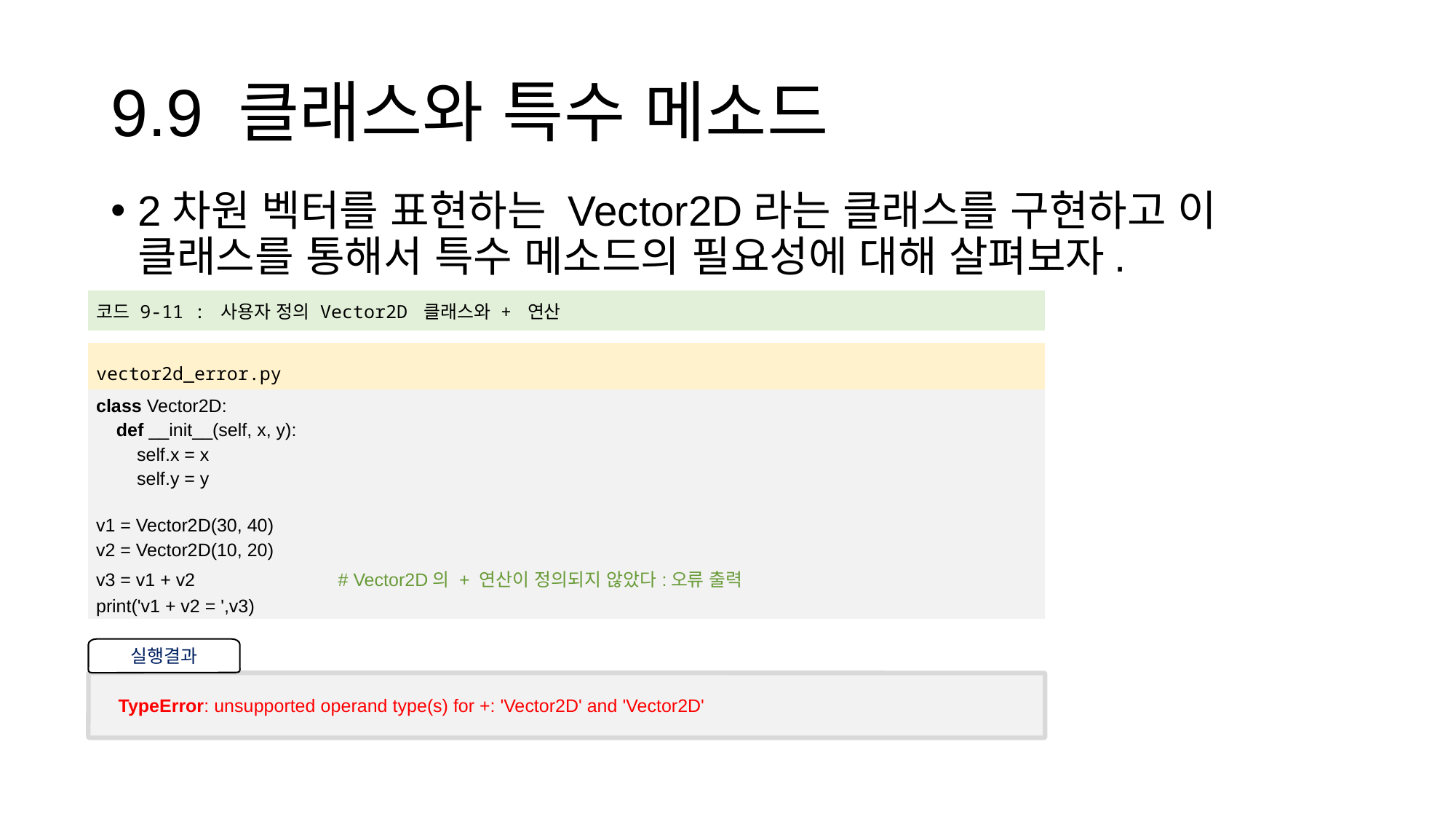

# 9.9 클래스와 특수 메소드
2차원 벡터를 표현하는 Vector2D라는 클래스를 구현하고 이 클래스를 통해서 특수 메소드의 필요성에 대해 살펴보자.

| 코드 9-11 : 사용자 정의 Vector2D 클래스와 + 연산 |
| --- |
|  |
| vector2d\_error.py |
| class Vector2D: def \_\_init\_\_(self, x, y): self.x = x self.y = y v1 = Vector2D(30, 40) v2 = Vector2D(10, 20) v3 = v1 + v2 # Vector2D의 + 연산이 정의되지 않았다:오류 출력 print('v1 + v2 = ',v3) |
실행결과

TypeError: unsupported operand type(s) for +: 'Vector2D' and 'Vector2D'